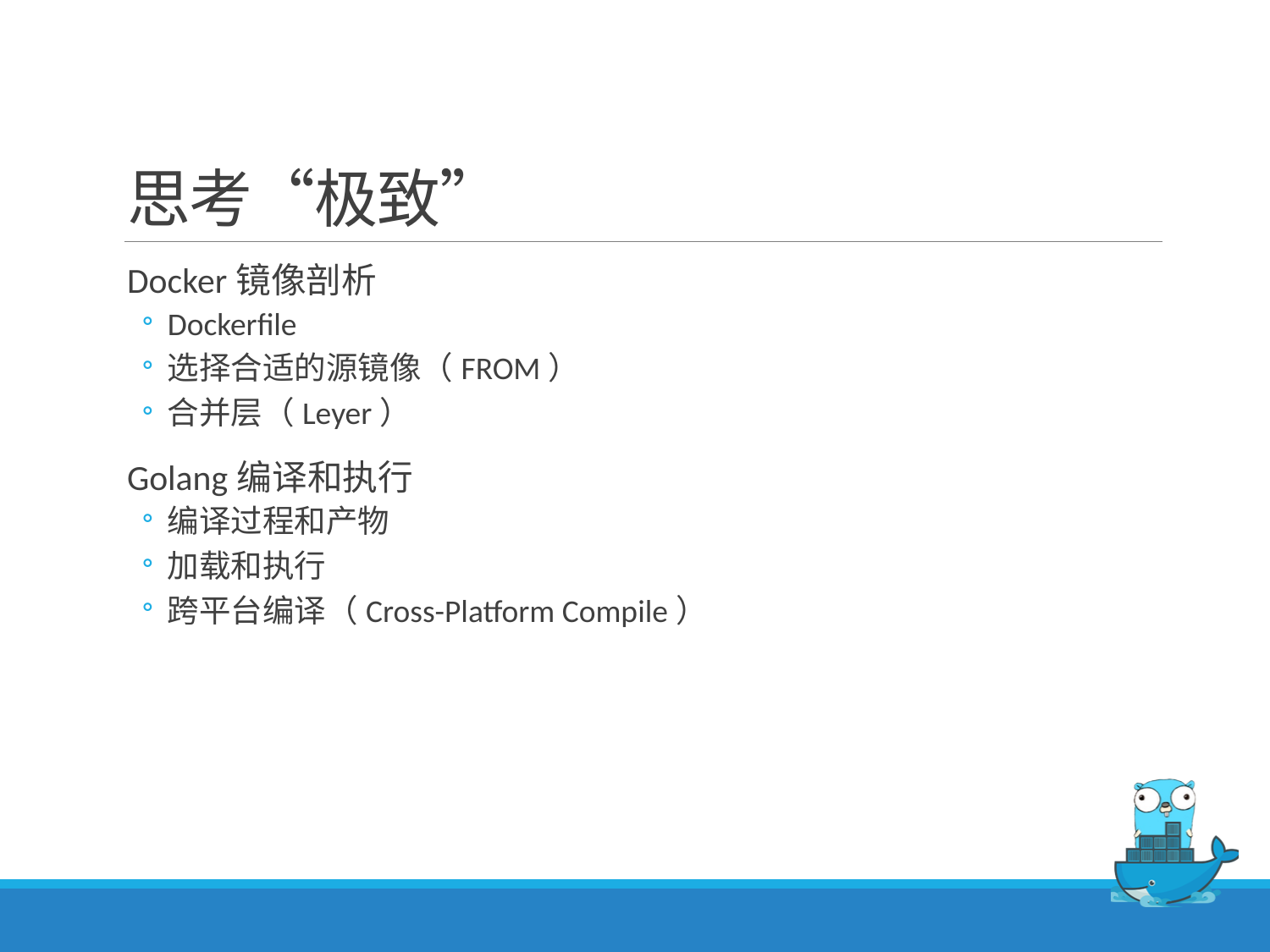

# 思考“极致”
Docker镜像剖析
Dockerfile
选择合适的源镜像（FROM）
合并层（Leyer）
Golang编译和执行
编译过程和产物
加载和执行
跨平台编译（Cross-Platform Compile）